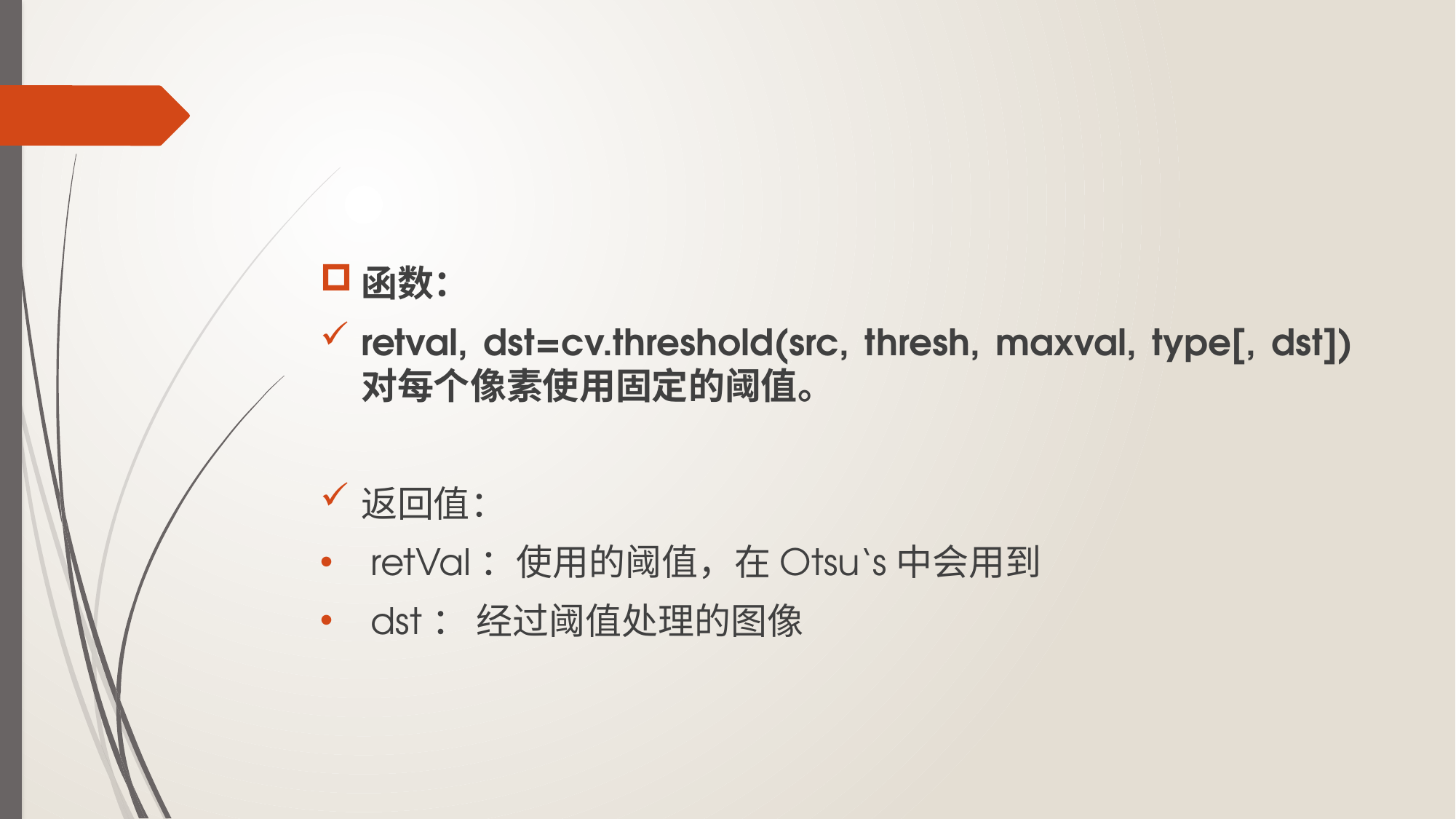

#
函数：
retval, dst=cv.threshold(src, thresh, maxval, type[, dst])对每个像素使用固定的阈值。

返回值：
 retVal：使用的阈值，在Otsu‘s中会用到
 dst： 经过阈值处理的图像